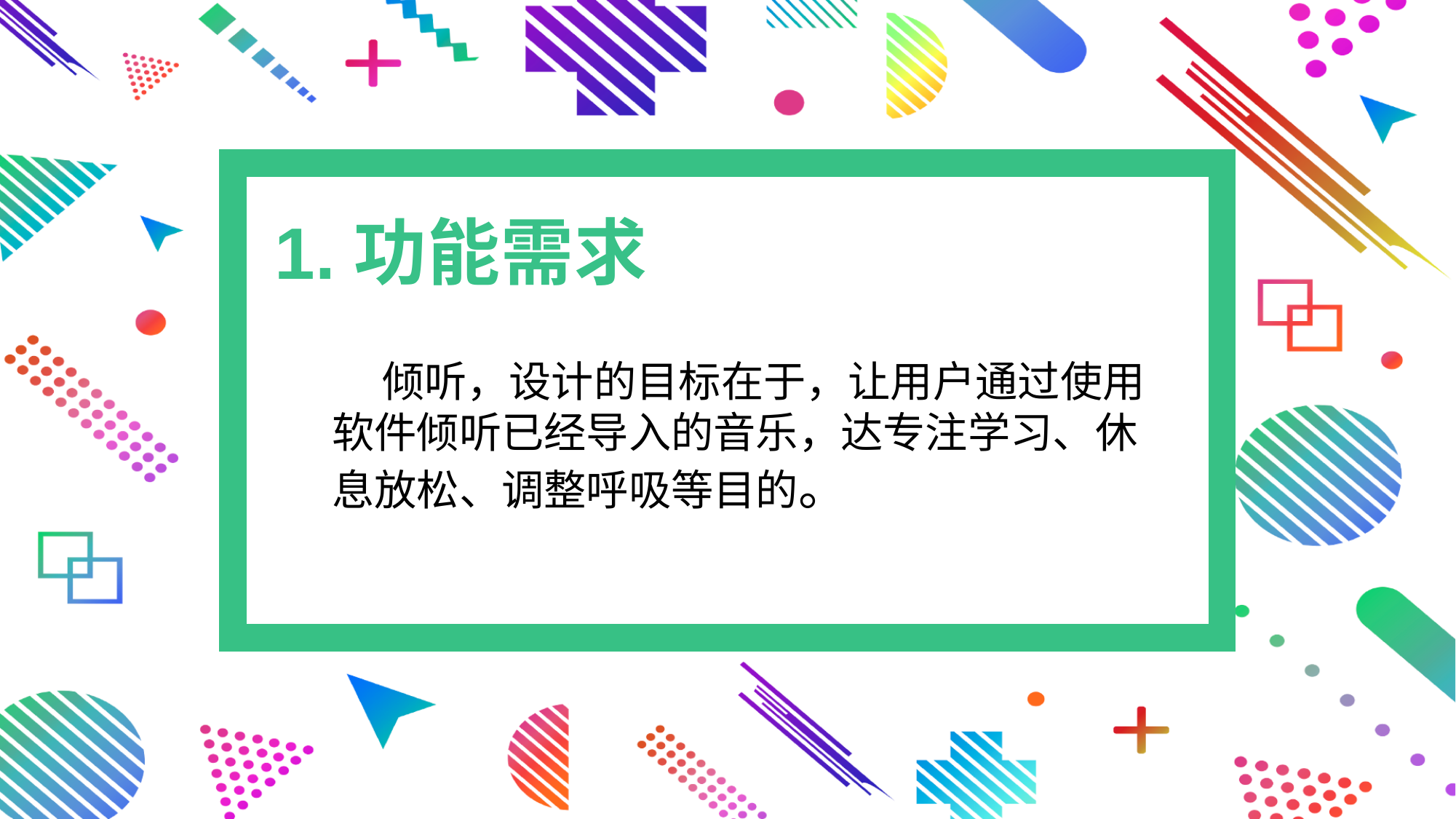

1.功能需求

       倾听，设计的目标在于，让用户通过使用软件倾听已经导入的音乐，达专注学习、休息放松、调整呼吸等目的。